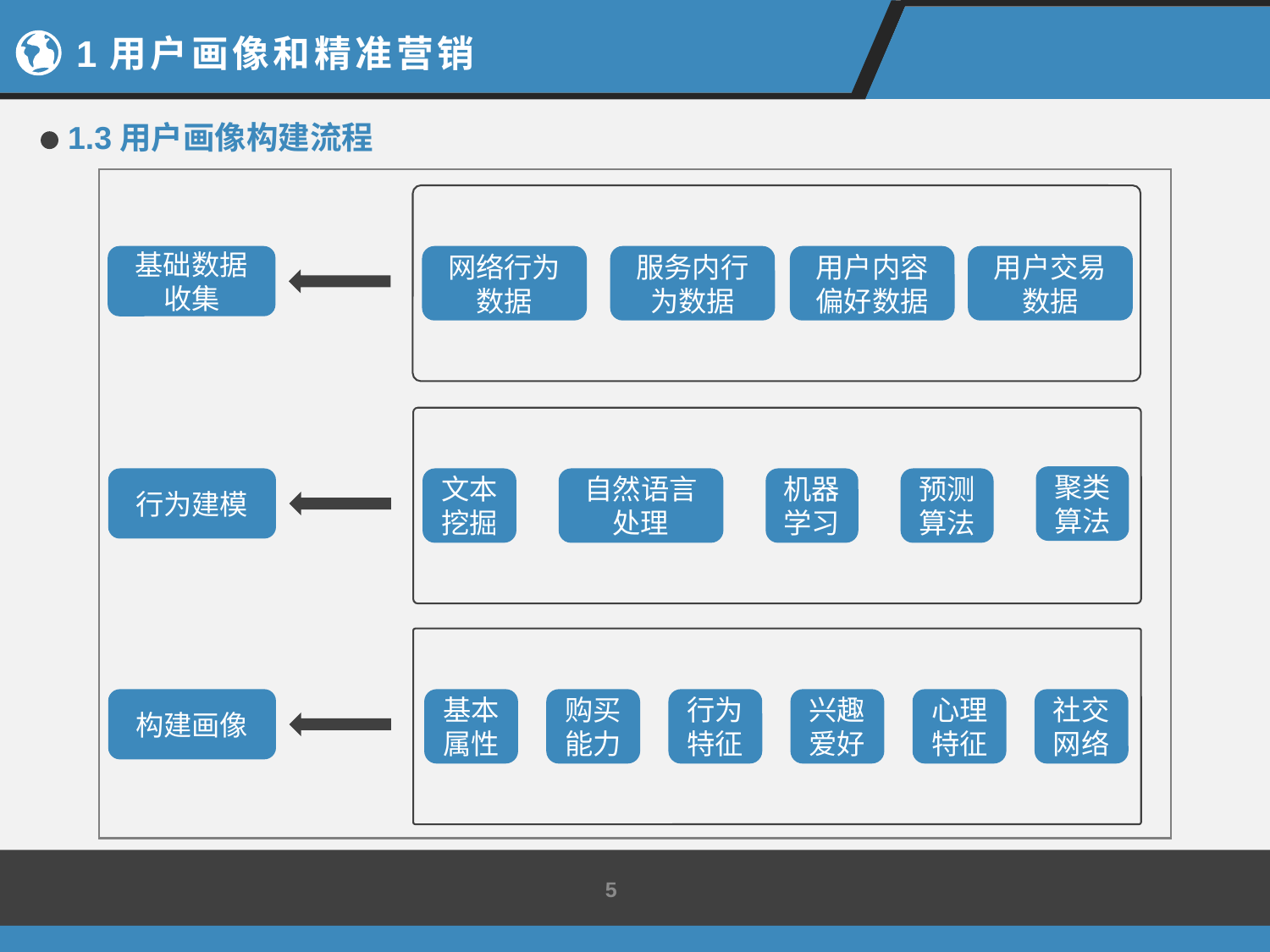

1用户画像和精准营销

1.3用户画像构建流程

基础数据收集
网络行为
数据
服务内行为数据
用户内容偏好数据
用户交易数据

聚类算法
行为建模
文本挖掘
自然语言处理
机器学习
预测算法

构建画像
基本属性
购买能力
行为特征
兴趣爱好
心理特征
社交网络

5